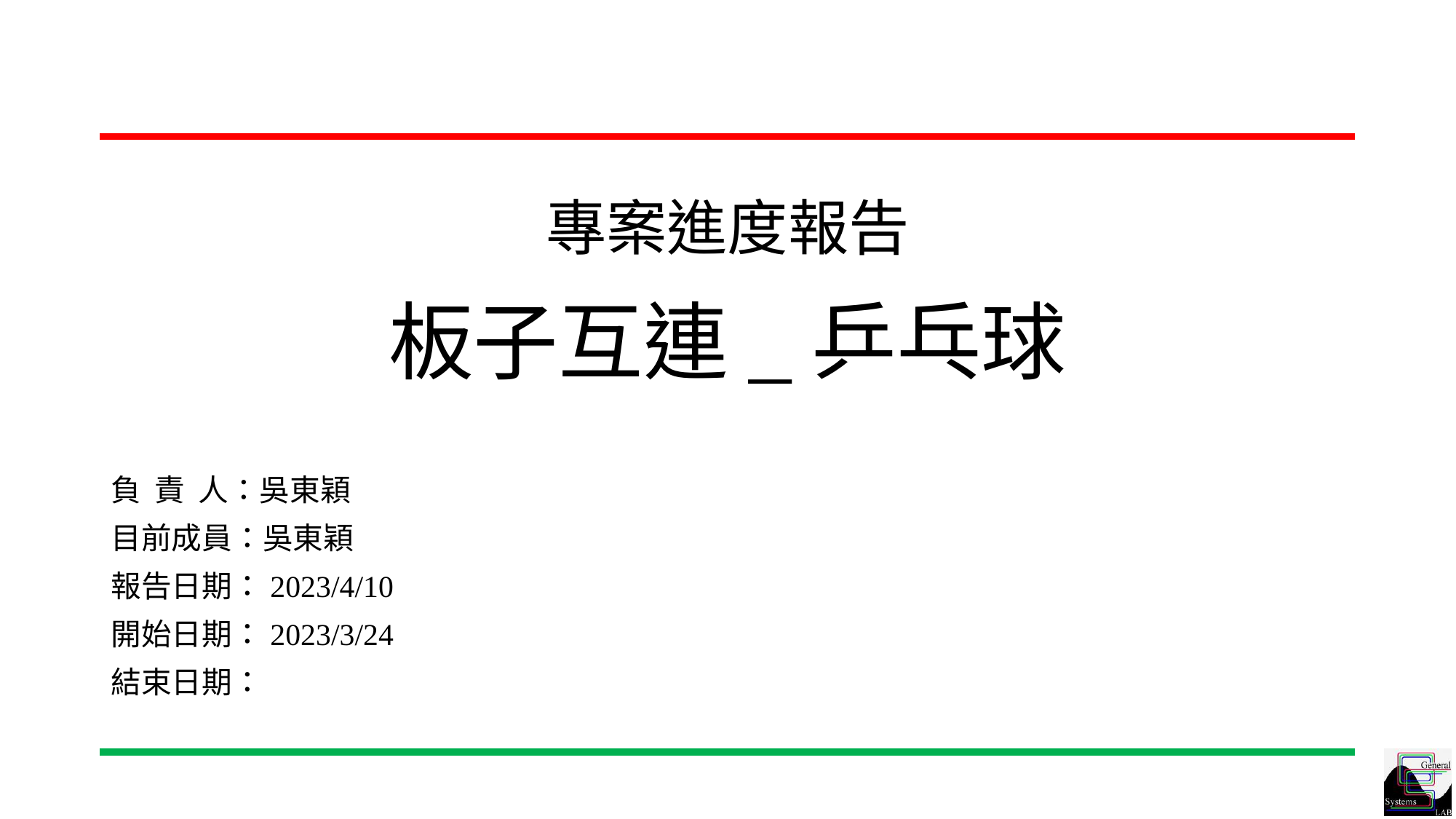

# 專案進度報告 板子互連_乒乓球
負  責  人：吳東穎
目前成員：吳東穎
報告日期：2023/4/10
開始日期：2023/3/24
結束日期：